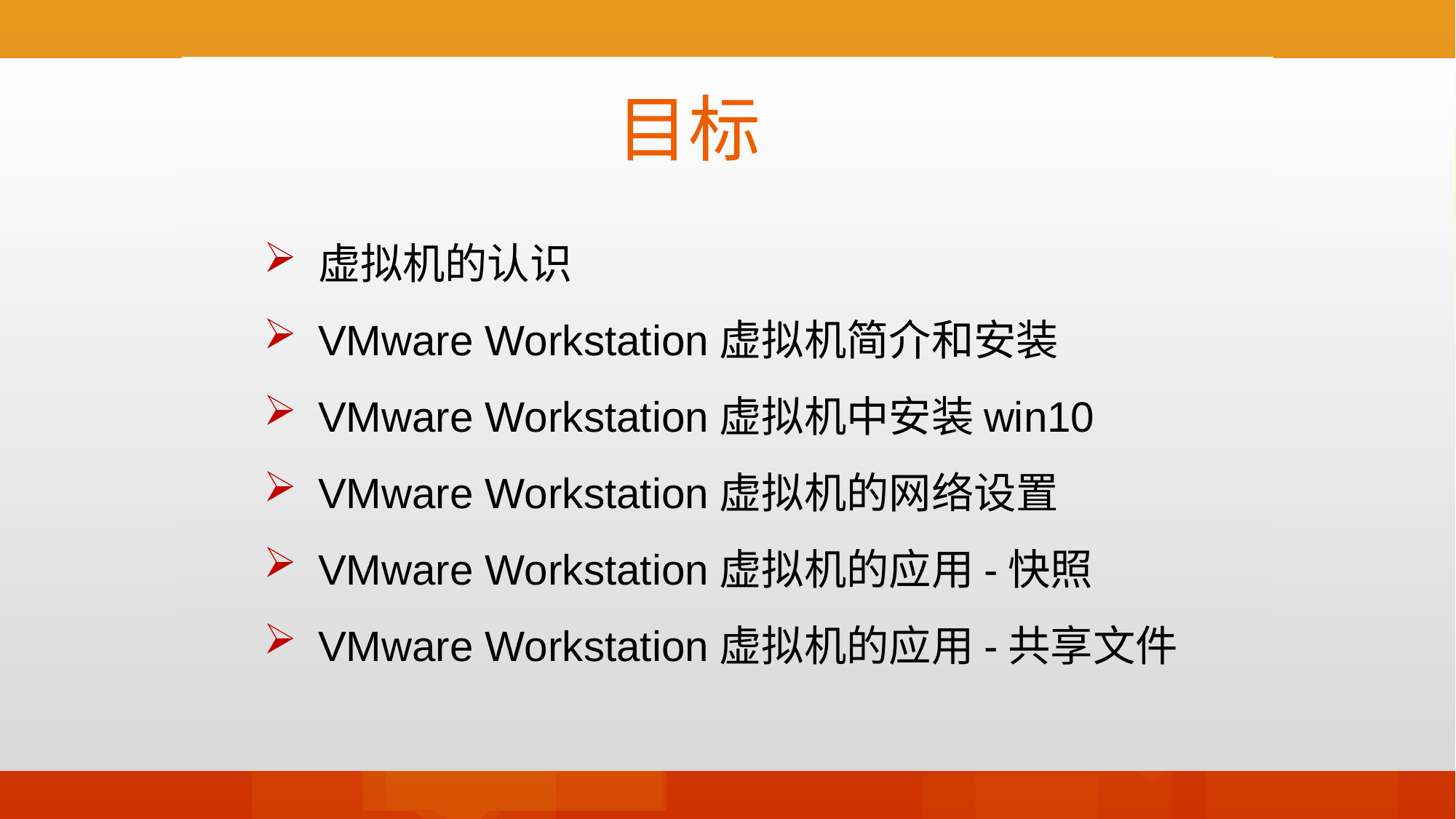

# 目标
虚拟机的认识
VMware Workstation虚拟机简介和安装
VMware Workstation虚拟机中安装win10
VMware Workstation虚拟机的网络设置
VMware Workstation虚拟机的应用-快照
VMware Workstation虚拟机的应用-共享文件